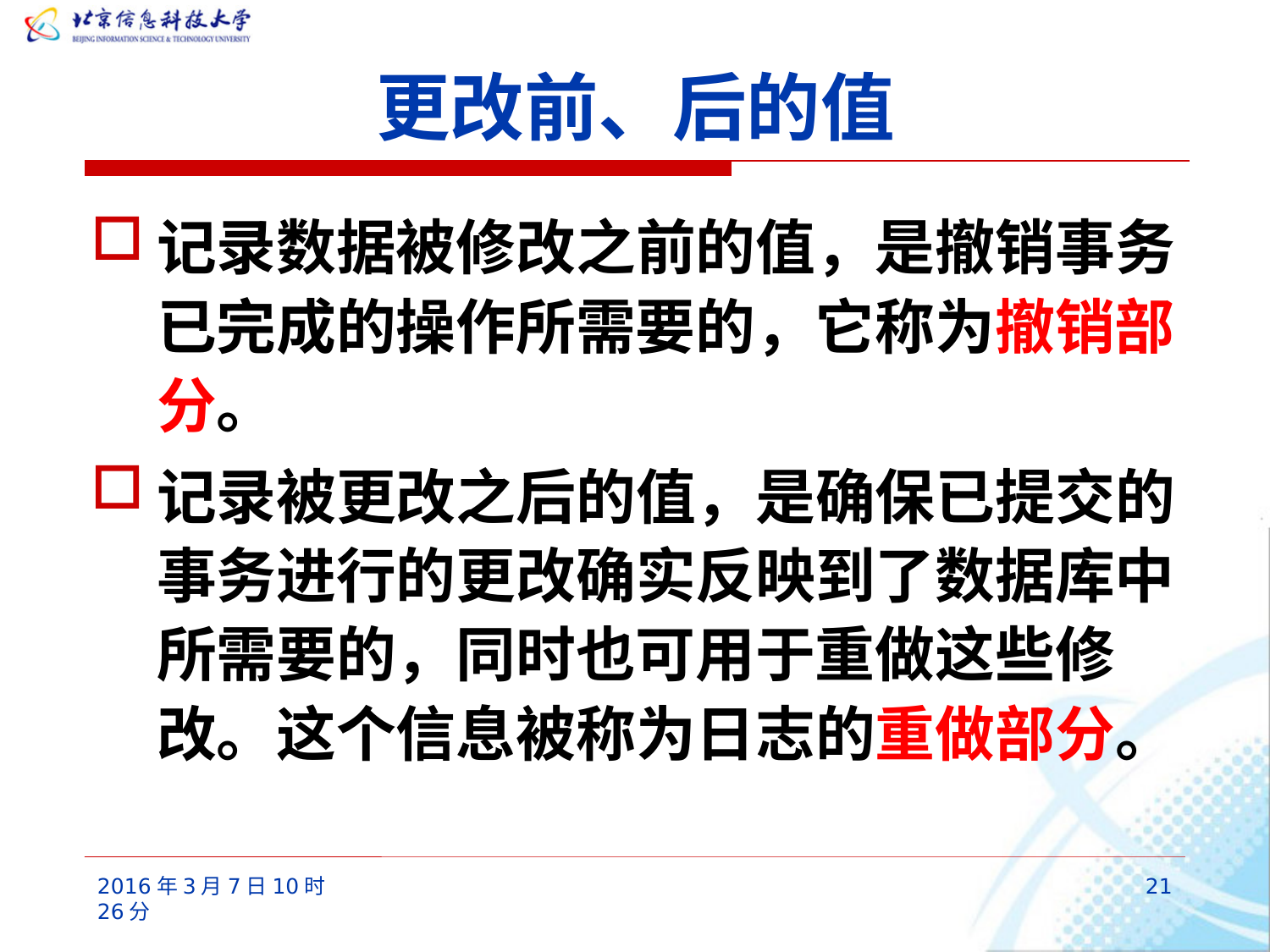

# 更改前、后的值
记录数据被修改之前的值，是撤销事务已完成的操作所需要的，它称为撤销部分。
记录被更改之后的值，是确保已提交的事务进行的更改确实反映到了数据库中所需要的，同时也可用于重做这些修改。这个信息被称为日志的重做部分。
2016年3月7日10时26分
21